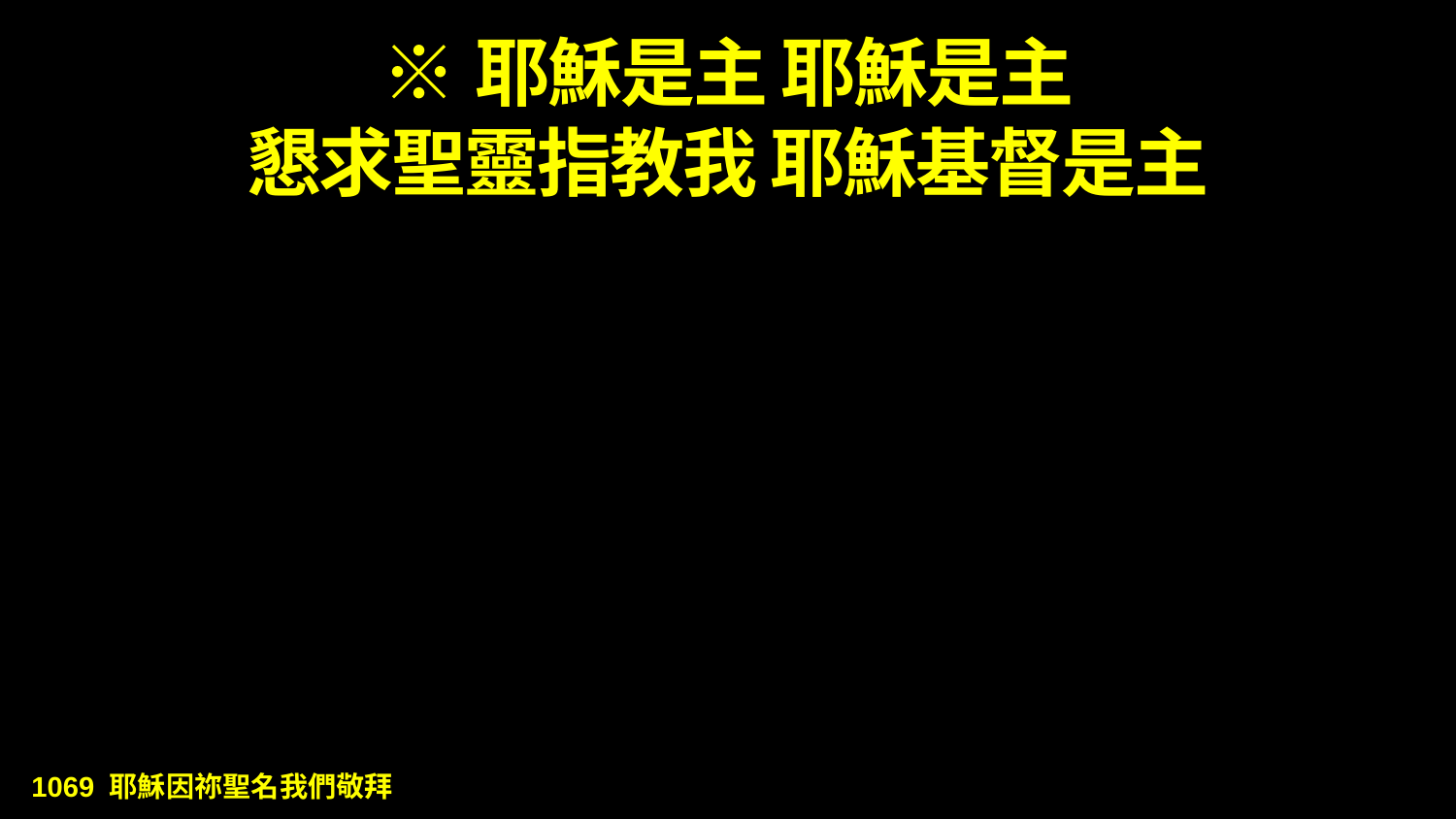

# ※耶穌是主 耶穌是主 懇求聖靈指教我 耶穌基督是主
1069 耶穌因祢聖名我們敬拜